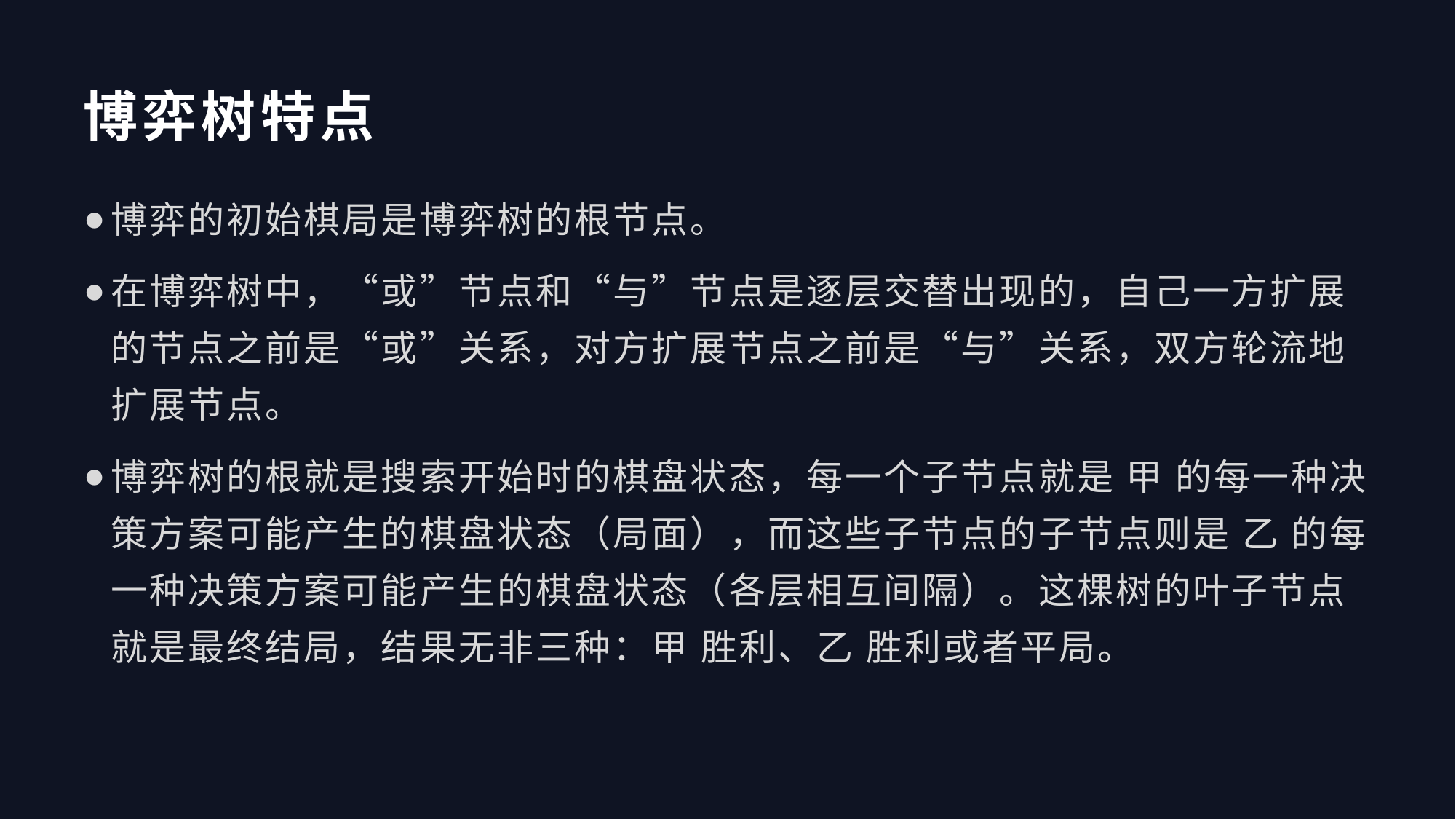

# 博弈树特点
博弈的初始棋局是博弈树的根节点。
在博弈树中，“或”节点和“与”节点是逐层交替出现的，自己一方扩展的节点之前是“或”关系，对方扩展节点之前是“与”关系，双方轮流地扩展节点。
博弈树的根就是搜索开始时的棋盘状态，每一个子节点就是 甲 的每一种决策方案可能产生的棋盘状态（局面），而这些子节点的子节点则是 乙 的每一种决策方案可能产生的棋盘状态（各层相互间隔）。这棵树的叶子节点就是最终结局，结果无非三种：甲 胜利、乙 胜利或者平局。